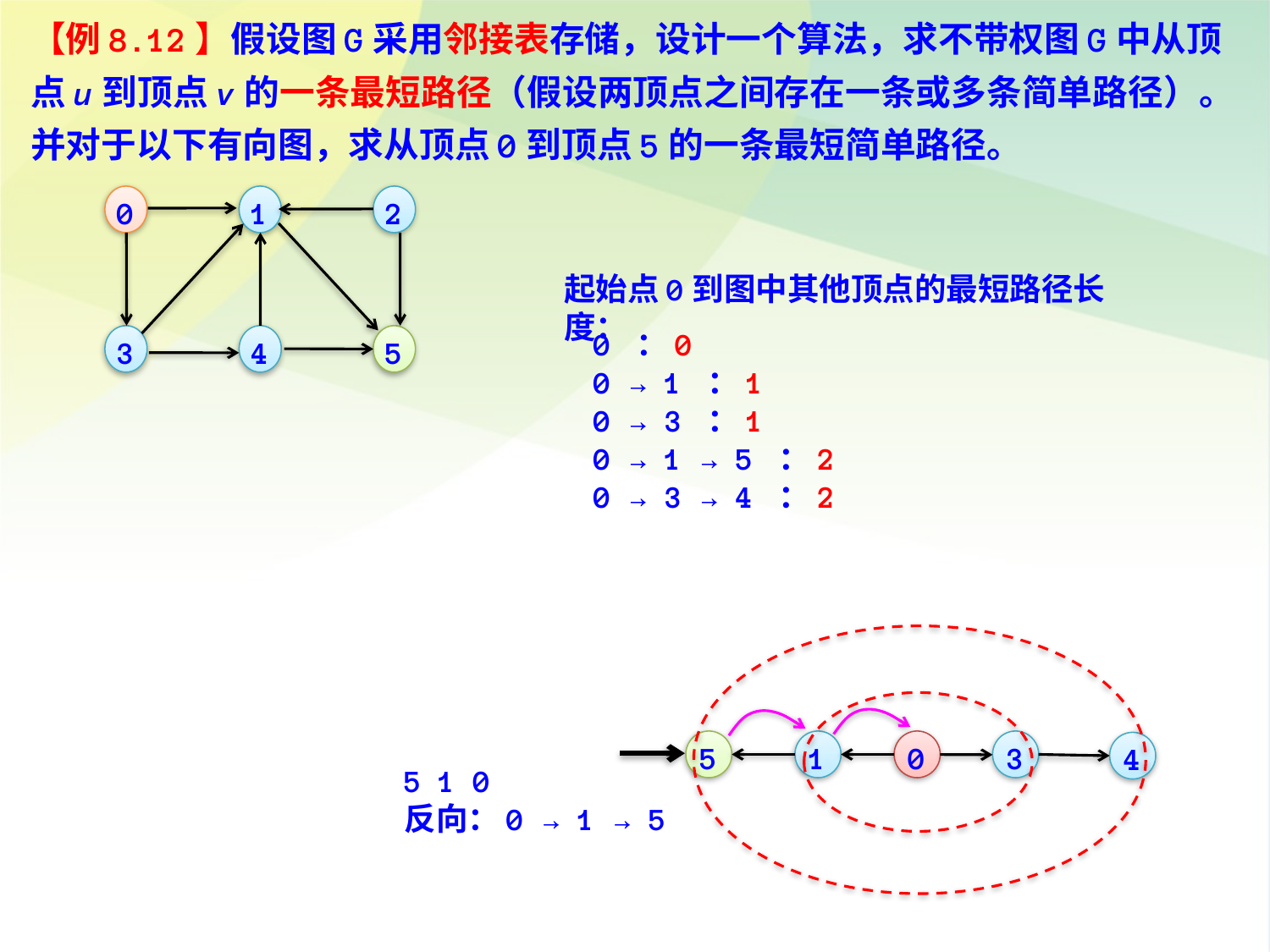

【例8.12】假设图G采用邻接表存储，设计一个算法，求不带权图G中从顶点u到顶点v的一条最短路径（假设两顶点之间存在一条或多条简单路径）。并对于以下有向图，求从顶点0到顶点5的一条最短简单路径。
0
1
2

3
4
5

起始点0到图中其他顶点的最短路径长度：
0 ：0
0 → 1 ：1
0 → 3 ：1
0 → 1 → 5 ：2
0 → 3 → 4 ：2

5
1
0
3
4

5 1 0
反向：0 → 1 → 5